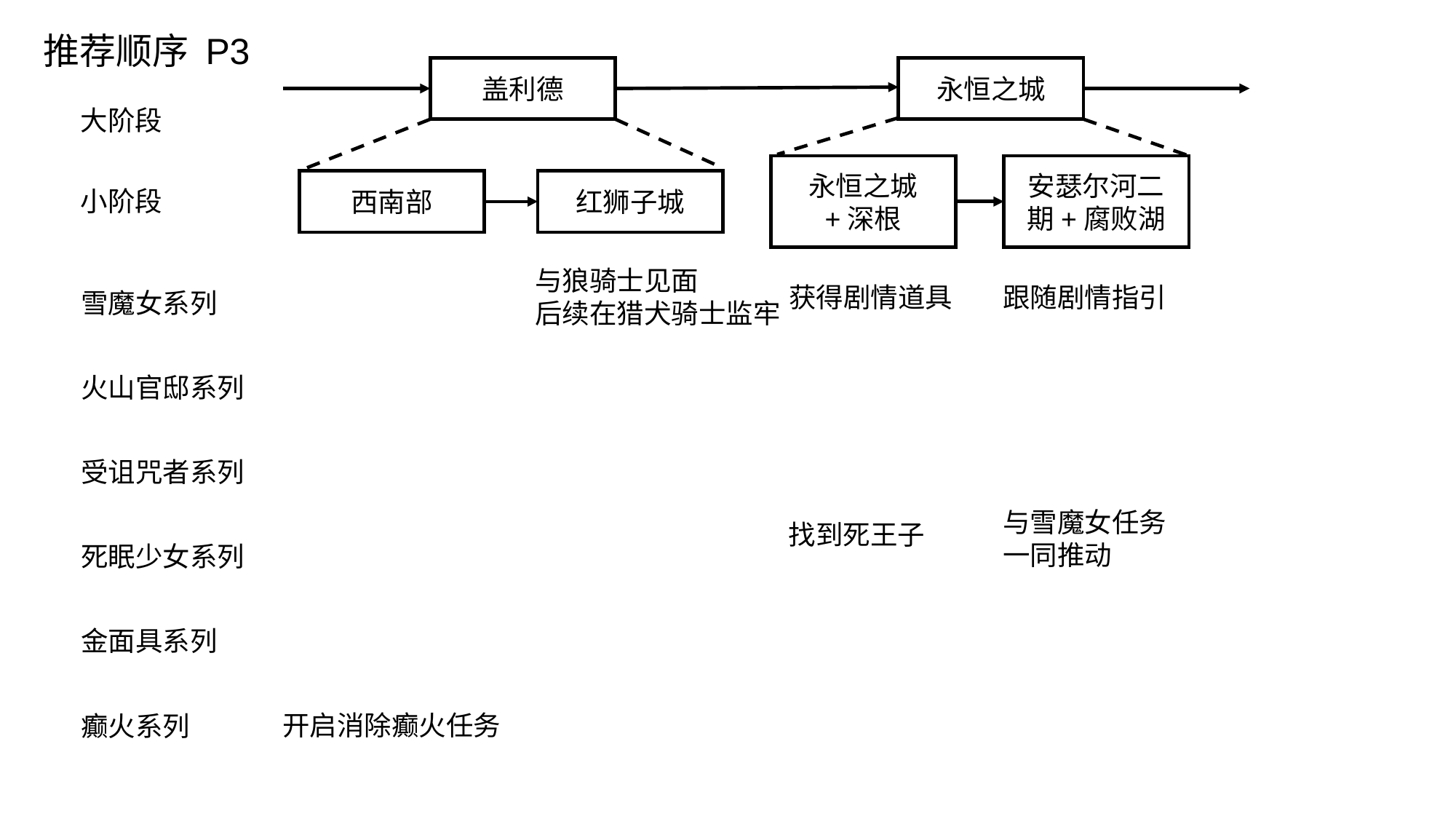

推荐顺序 P3
盖利德
永恒之城
大阶段
永恒之城
+深根
安瑟尔河二期+腐败湖
西南部
红狮子城
小阶段
与狼骑士见面
后续在猎犬骑士监牢
获得剧情道具
跟随剧情指引
雪魔女系列
火山官邸系列
受诅咒者系列
与雪魔女任务
一同推动
找到死王子
死眠少女系列
金面具系列
开启消除癫火任务
癫火系列